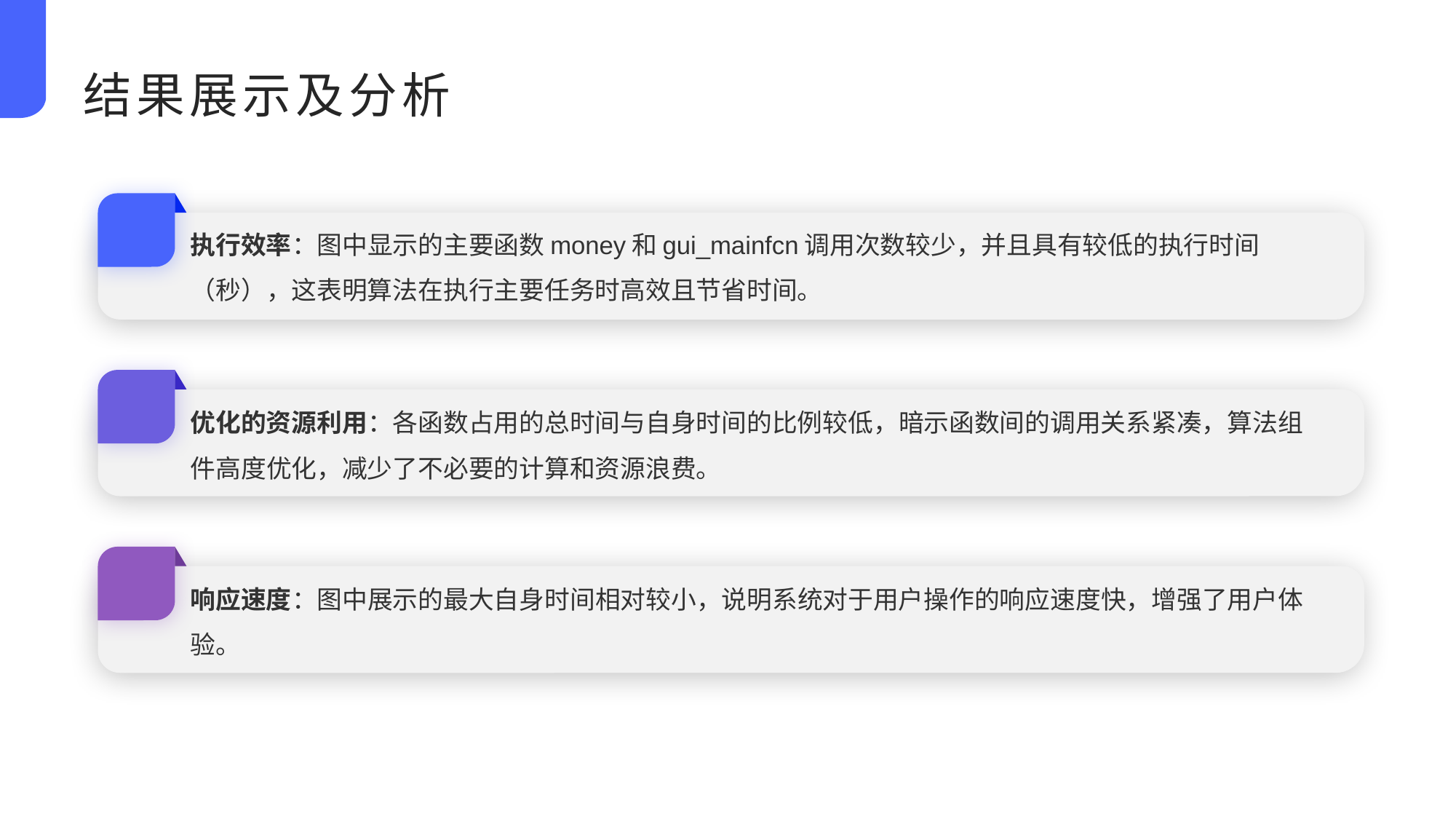

结果展示及分析

执行效率：图中显示的主要函数money和gui_mainfcn调用次数较少，并且具有较低的执行时间（秒），这表明算法在执行主要任务时高效且节省时间。

优化的资源利用：各函数占用的总时间与自身时间的比例较低，暗示函数间的调用关系紧凑，算法组件高度优化，减少了不必要的计算和资源浪费。

响应速度：图中展示的最大自身时间相对较小，说明系统对于用户操作的响应速度快，增强了用户体验。